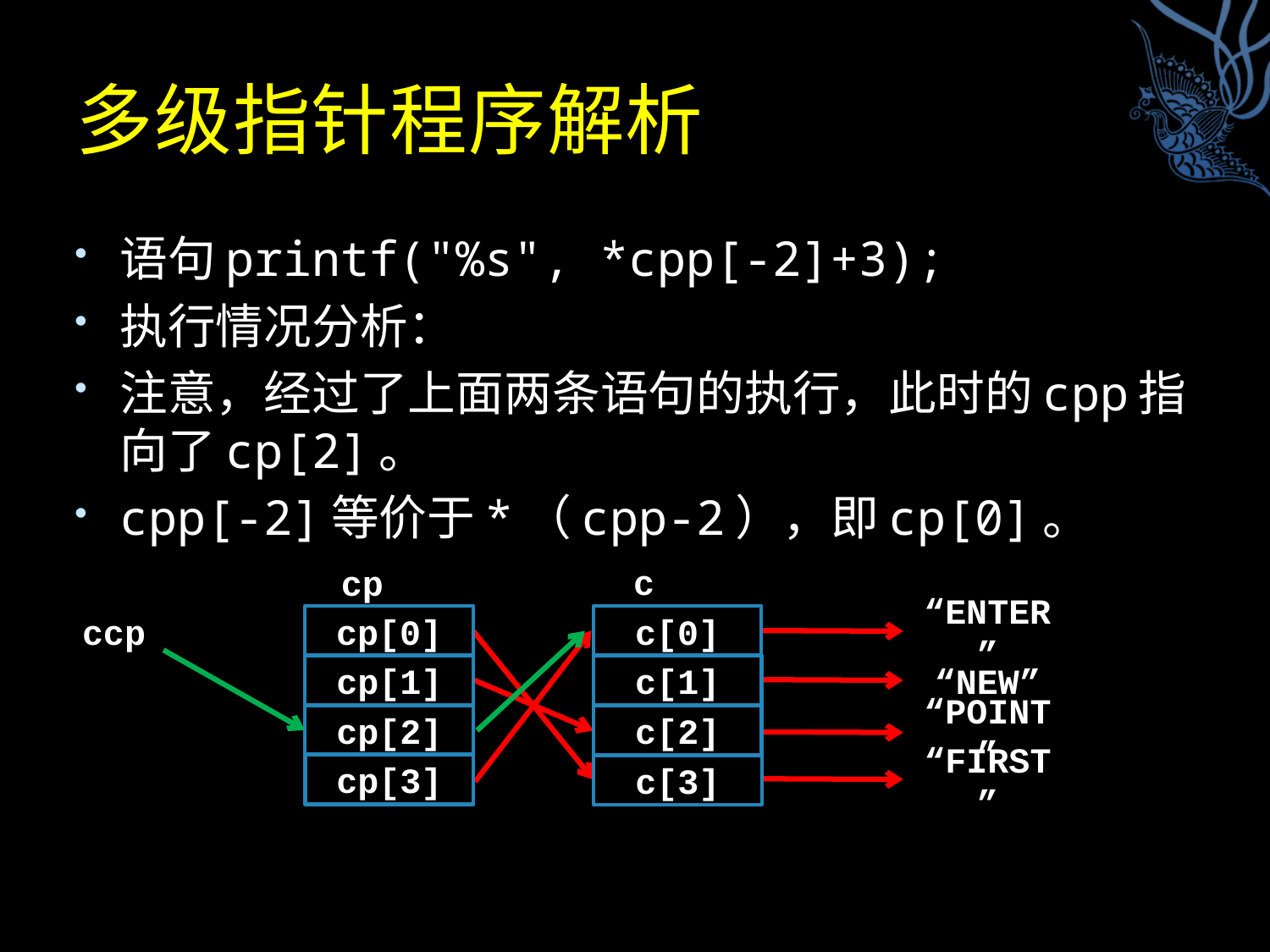

# 多级指针程序解析
语句printf("%s", *cpp[-2]+3);
执行情况分析：
注意，经过了上面两条语句的执行，此时的cpp指向了cp[2]。
cpp[-2]等价于*（cpp-2），即cp[0]。

c
c[0]
c[1]
c[2]
c[3]
cp
cp[0]
cp[1]
cp[2]
cp[3]
ccp
“ENTER”
“NEW”
“POINT”
“FIRST”